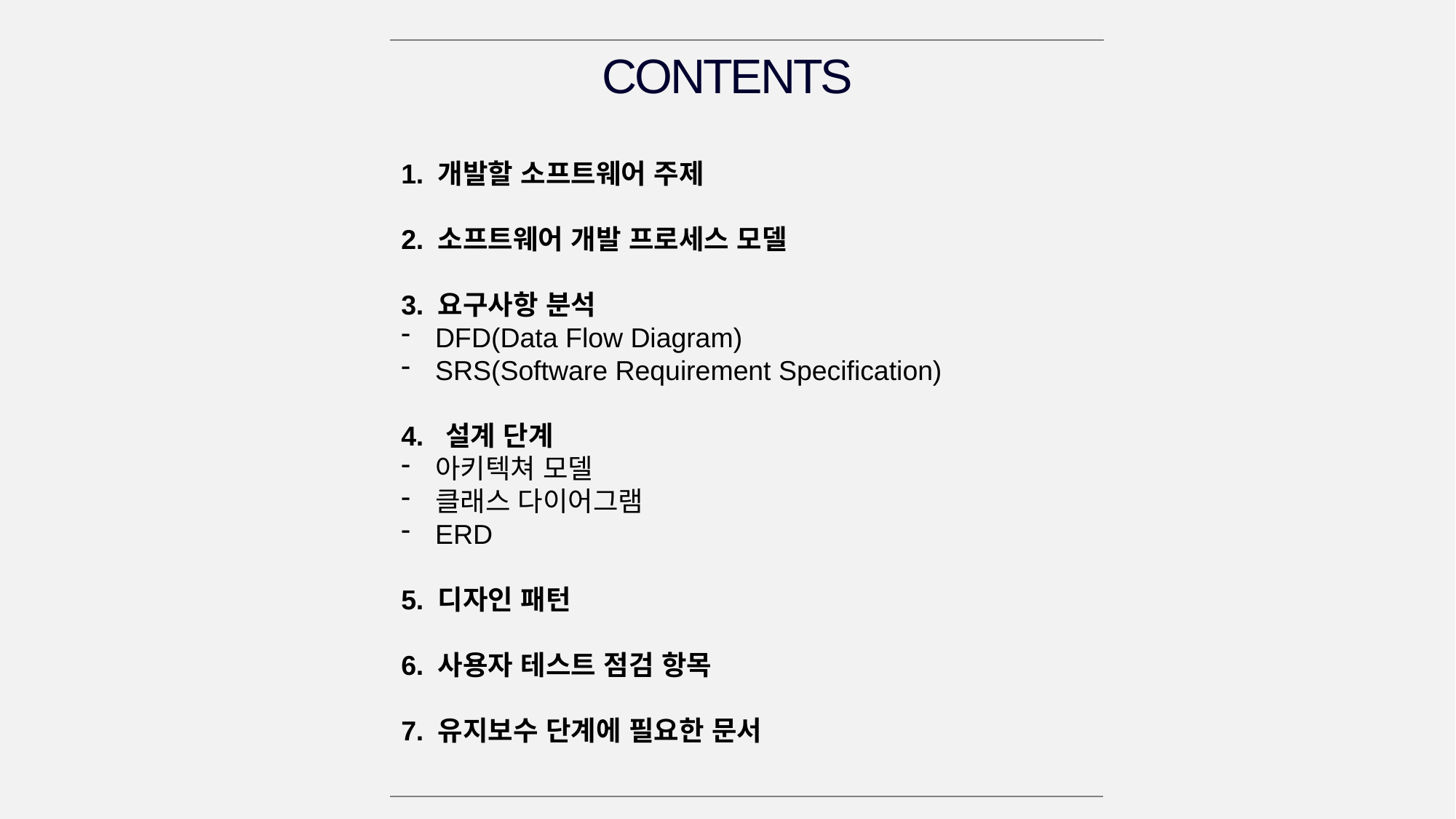

CONTENTS
1. 개발할 소프트웨어 주제

2. 소프트웨어 개발 프로세스 모델

3. 요구사항 분석
DFD(Data Flow Diagram)
SRS(Software Requirement Specification)

4.  설계 단계
아키텍쳐 모델
클래스 다이어그램
ERD

5. 디자인 패턴

6. 사용자 테스트 점검 항목

7. 유지보수 단계에 필요한 문서